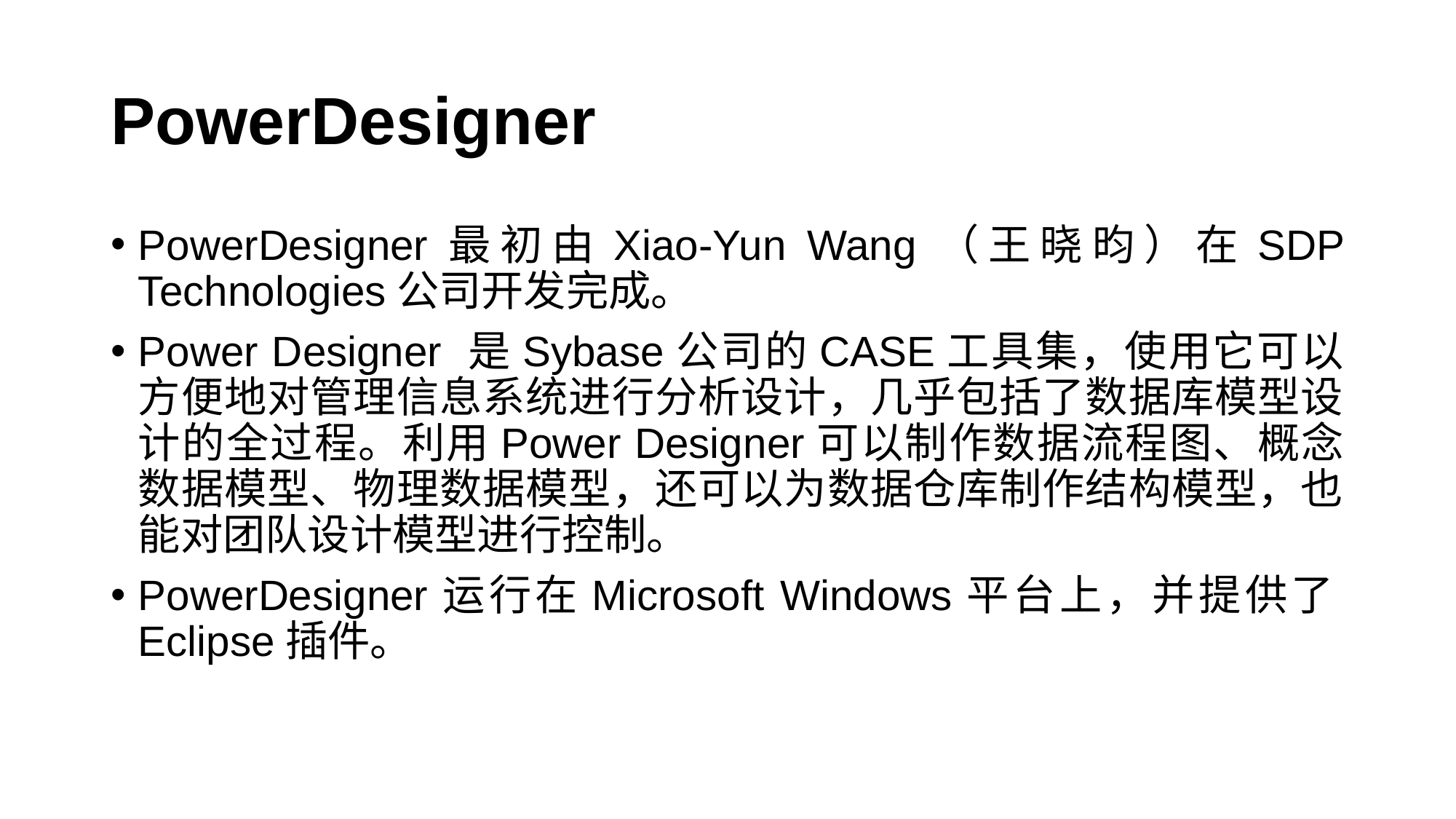

# PowerDesigner
PowerDesigner最初由Xiao-Yun Wang（王晓昀）在SDP Technologies公司开发完成。
Power Designer 是Sybase公司的CASE工具集，使用它可以方便地对管理信息系统进行分析设计，几乎包括了数据库模型设计的全过程。利用Power Designer可以制作数据流程图、概念数据模型、物理数据模型，还可以为数据仓库制作结构模型，也能对团队设计模型进行控制。
PowerDesigner运行在Microsoft Windows平台上，并提供了Eclipse插件。